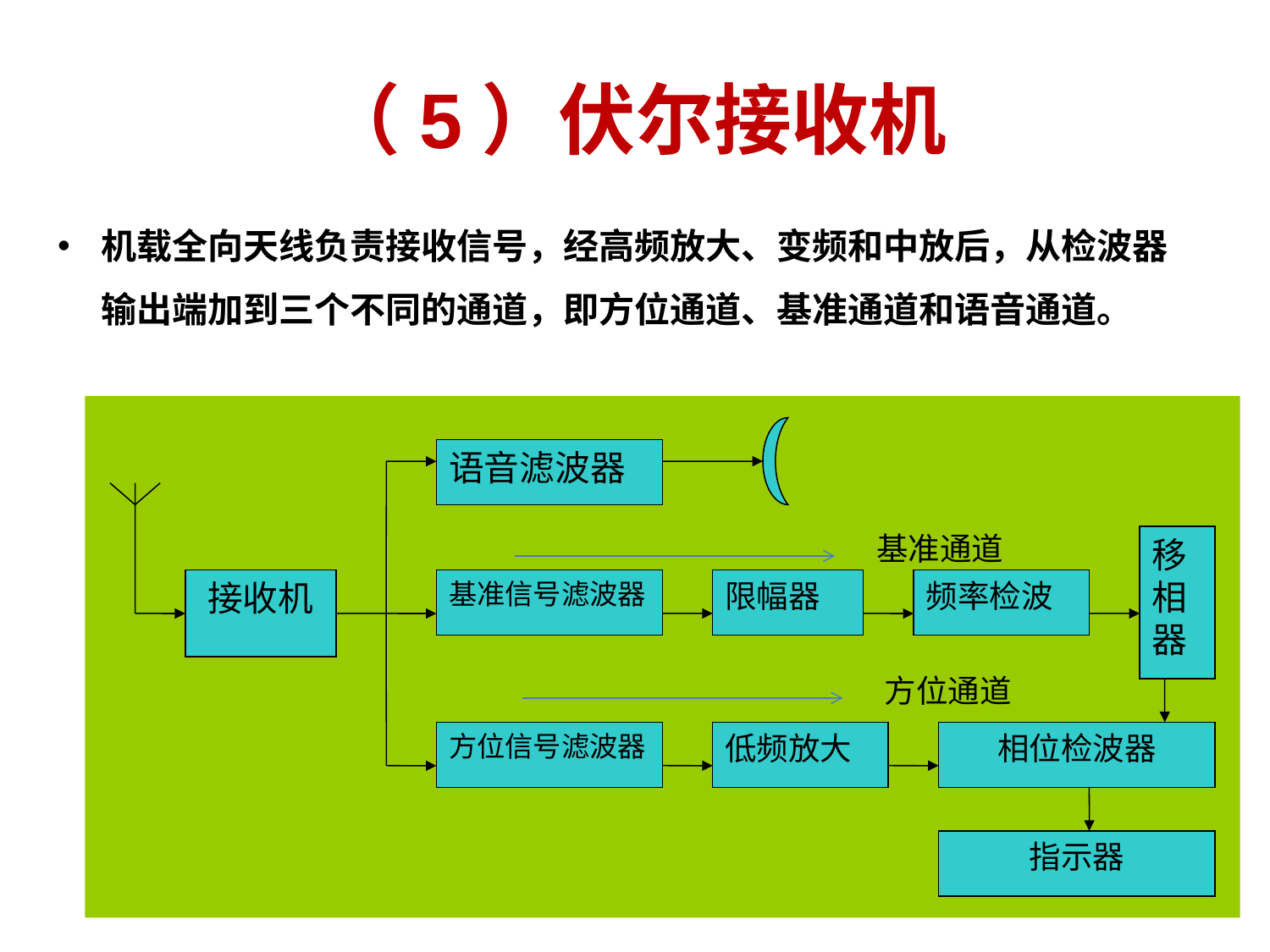

# （5）伏尔接收机
机载全向天线负责接收信号，经高频放大、变频和中放后，从检波器输出端加到三个不同的通道，即方位通道、基准通道和语音通道。

语音滤波器

移相器
接收机
基准信号滤波器
限幅器
频率检波

方位信号滤波器
低频放大
相位检波器

指示器
基准通道
方位通道
49